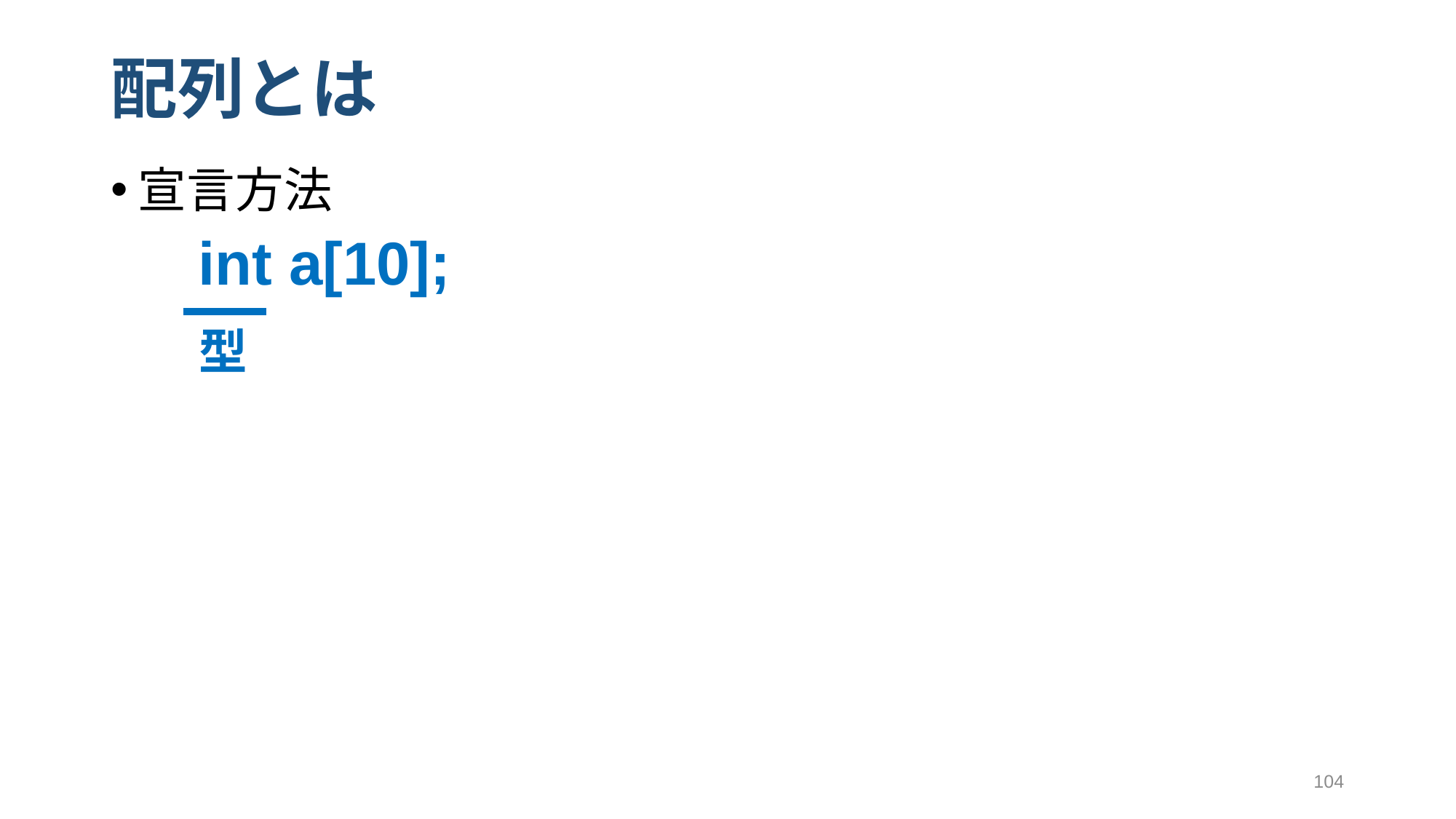

# 配列とは
宣言方法
　int a[10];
　　 型
104